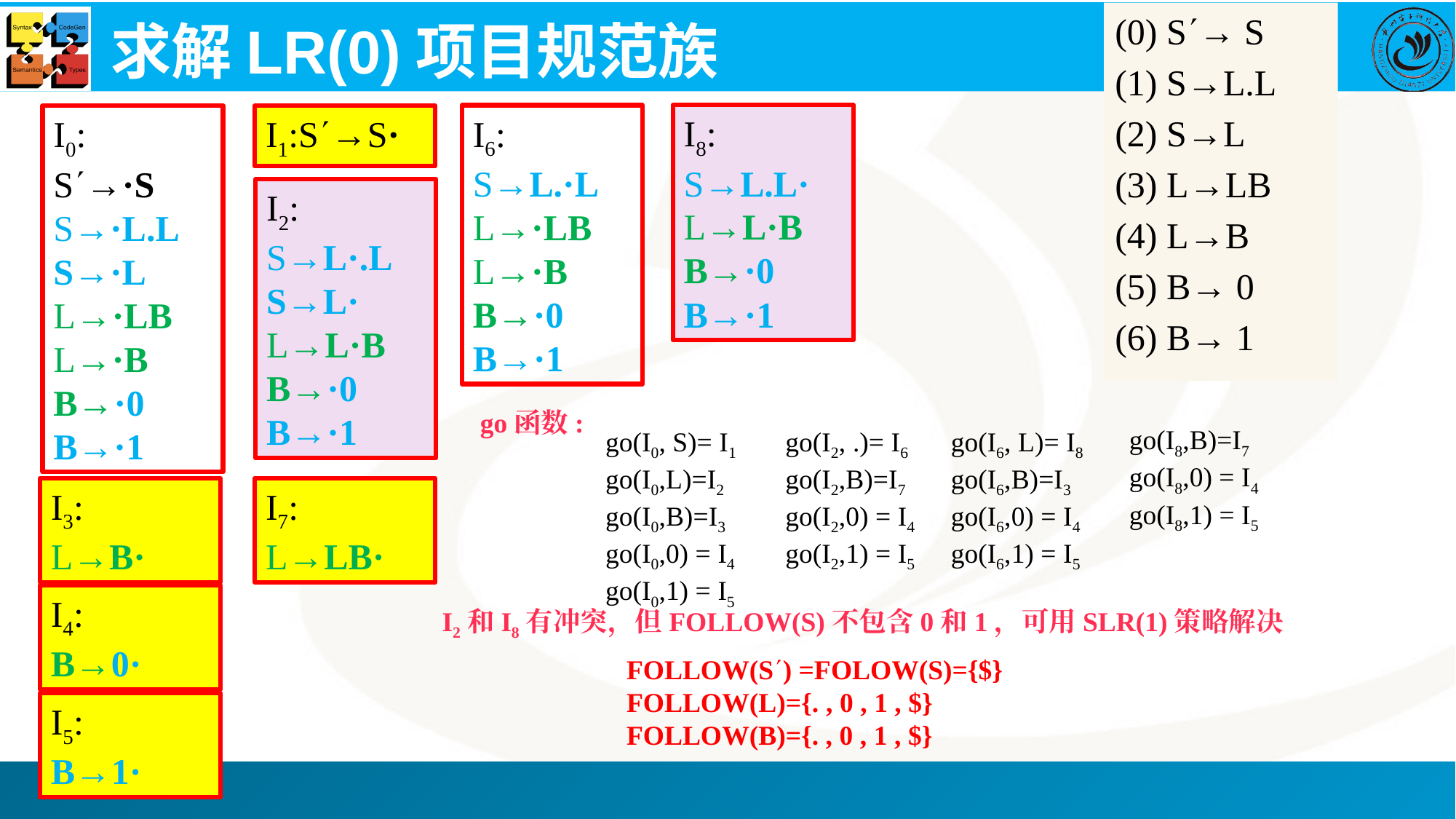

(0) S′→ S
(1) S→L.L
(2) S→L
(3) L→LB
(4) L→B
(5) B→ 0
(6) B→ 1

# 求解LR(0)项目规范族
I8:
S→L.L·
L→L·B
B→·0
B→·1
I6:
S→L.·L
L→·LB
L→·B
B→·0
B→·1
I0:
S′→·S
S→·L.L
S→·L
L→·LB
L→·B
B→·0
B→·1
I1:S′→S·
I2:
S→L·.L
S→L·
L→L·B
B→·0
B→·1
go函数:
go(I8,B)=I7
go(I8,0) = I4
go(I8,1) = I5
go(I6, L)= I8
go(I6,B)=I3
go(I6,0) = I4
go(I6,1) = I5
go(I0, S)= I1
go(I0,L)=I2
go(I0,B)=I3
go(I0,0) = I4
go(I0,1) = I5
go(I2, .)= I6
go(I2,B)=I7
go(I2,0) = I4
go(I2,1) = I5
I7:
L→LB·
I3:
L→B·
I4:
B→0·
I2和I8有冲突，但FOLLOW(S)不包含0和1，可用SLR(1)策略解决
FOLLOW(S′) =FOLOW(S)={$}
FOLLOW(L)={. , 0 , 1 , $}
FOLLOW(B)={. , 0 , 1 , $}
I5:
B→1·